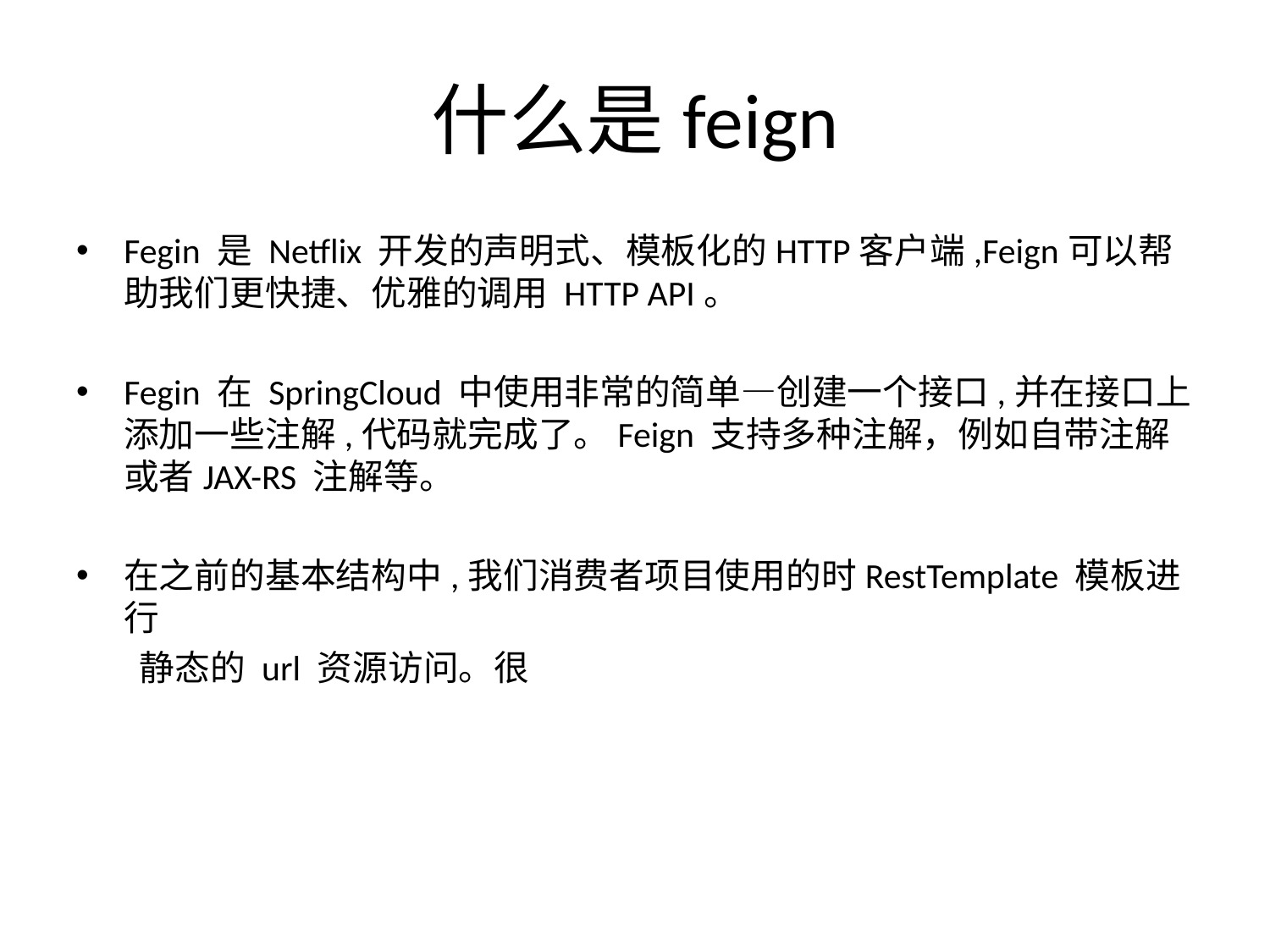

# 什么是feign
Fegin 是 Netflix 开发的声明式、模板化的HTTP客户端,Feign可以帮助我们更快捷、优雅的调用 HTTP API。

Fegin 在 SpringCloud 中使用非常的简单—创建一个接口,并在接口上添加一些注解,代码就完成了。Feign 支持多种注解，例如自带注解或者JAX-RS 注解等。

在之前的基本结构中,我们消费者项目使用的时RestTemplate 模板进行
       静态的 url 资源访问。很